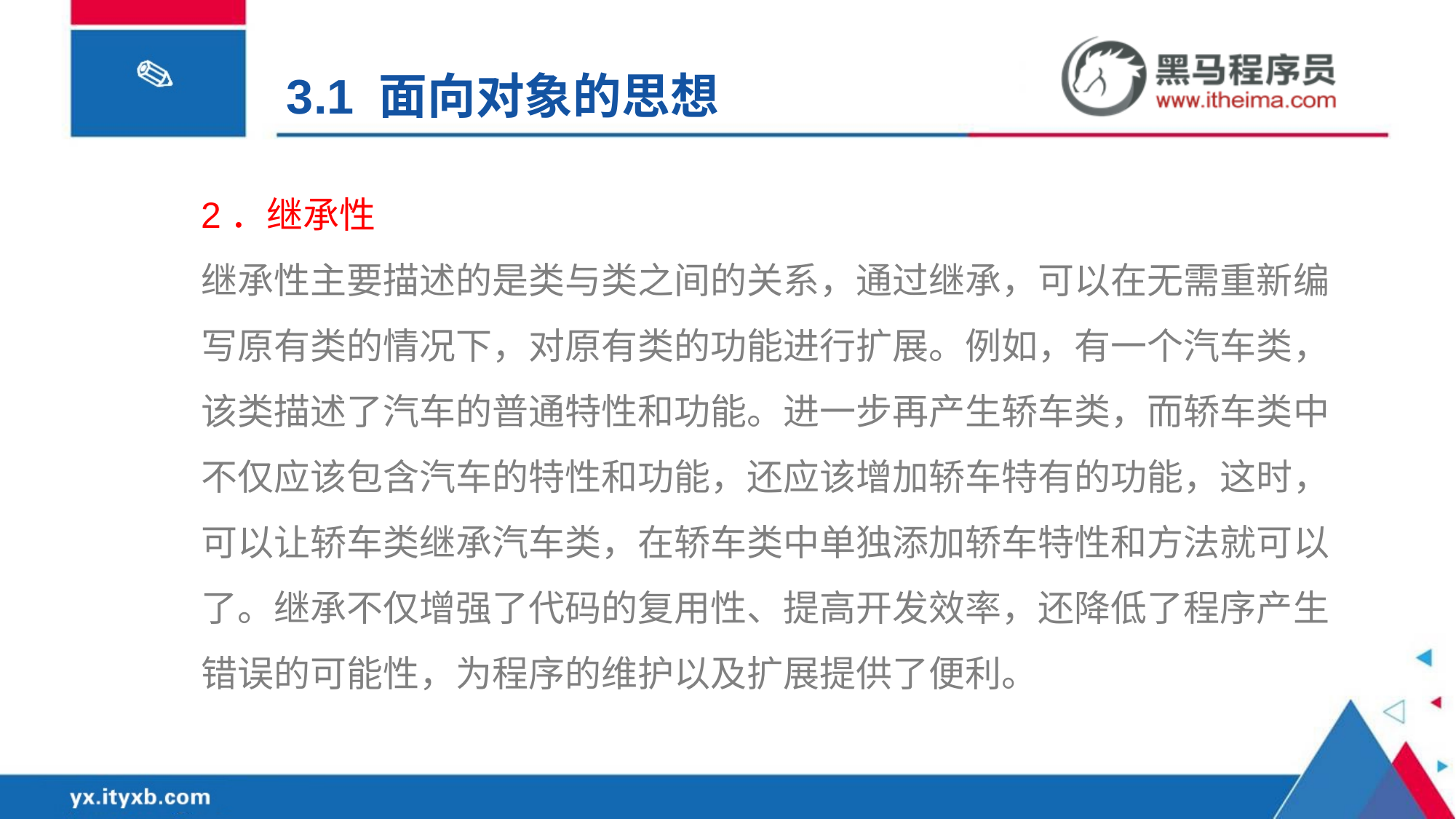

3.1 面向对象的思想
2．继承性
继承性主要描述的是类与类之间的关系，通过继承，可以在无需重新编写原有类的情况下，对原有类的功能进行扩展。例如，有一个汽车类，该类描述了汽车的普通特性和功能。进一步再产生轿车类，而轿车类中不仅应该包含汽车的特性和功能，还应该增加轿车特有的功能，这时，可以让轿车类继承汽车类，在轿车类中单独添加轿车特性和方法就可以了。继承不仅增强了代码的复用性、提高开发效率，还降低了程序产生错误的可能性，为程序的维护以及扩展提供了便利。